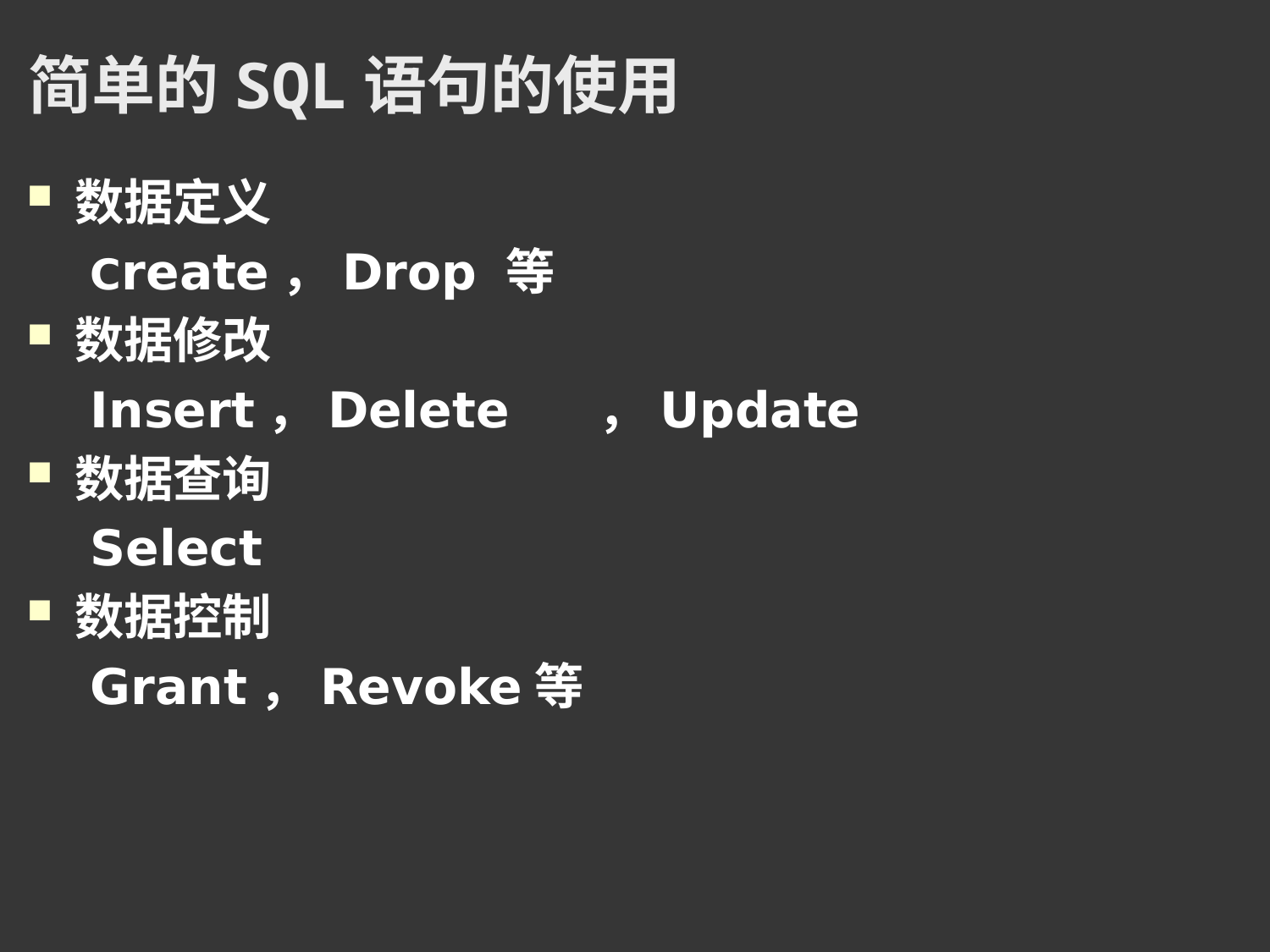

# 简单的SQL语句的使用
数据定义
Create，Drop 等
数据修改
Insert，Delete	，Update
数据查询
Select
数据控制
Grant，Revoke等